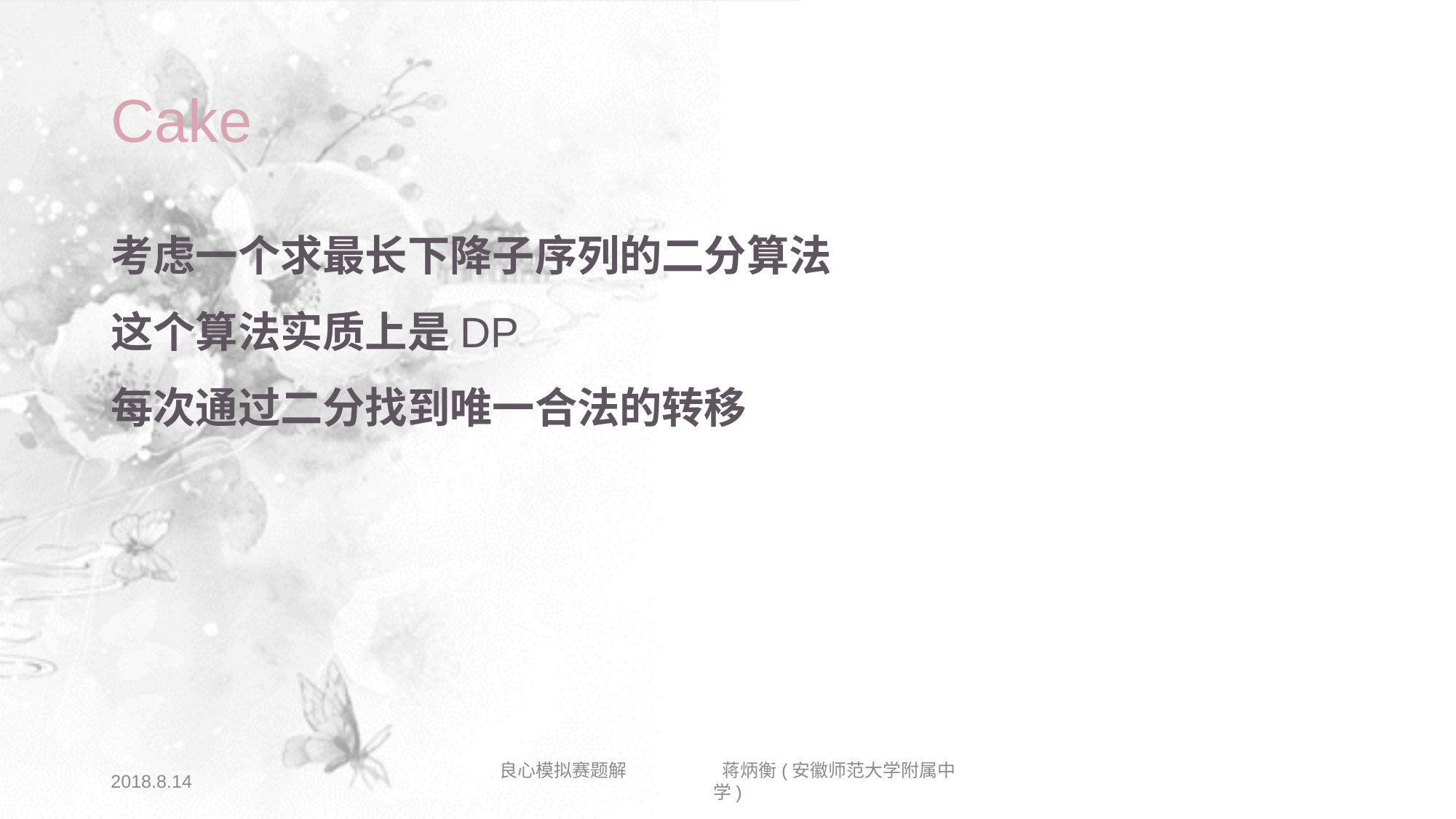

# Cake
考虑一个求最长下降子序列的二分算法
这个算法实质上是DP
每次通过二分找到唯一合法的转移

2018.8.14
良心模拟赛题解                 蒋炳衡(安徽师范大学附属中学)
7